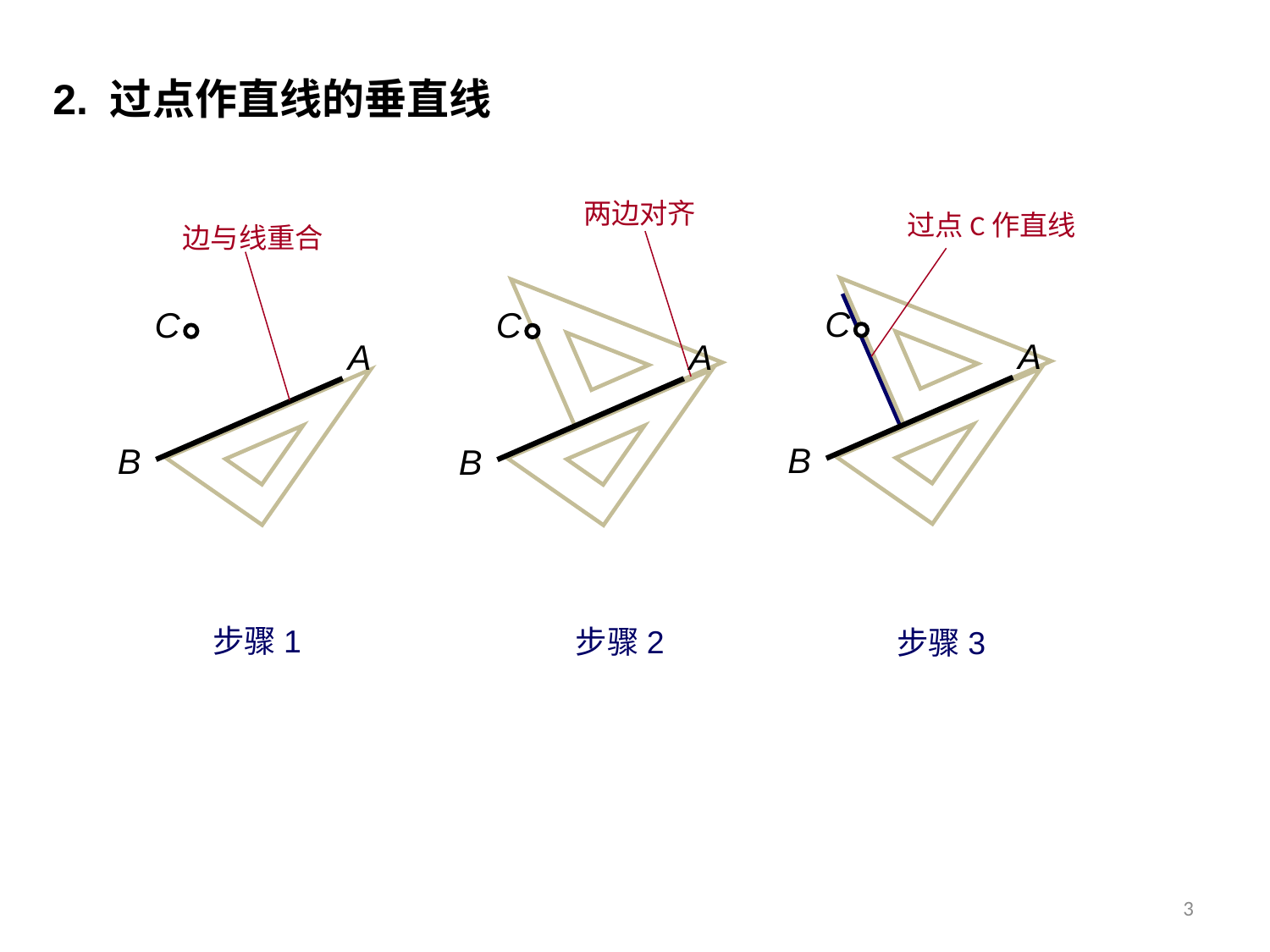

2. 过点作直线的垂直线
两边对齐

过点C作直线

边与线重合

C

A

B

C

A

B
C

A

B

步骤1
步骤2
步骤3
3